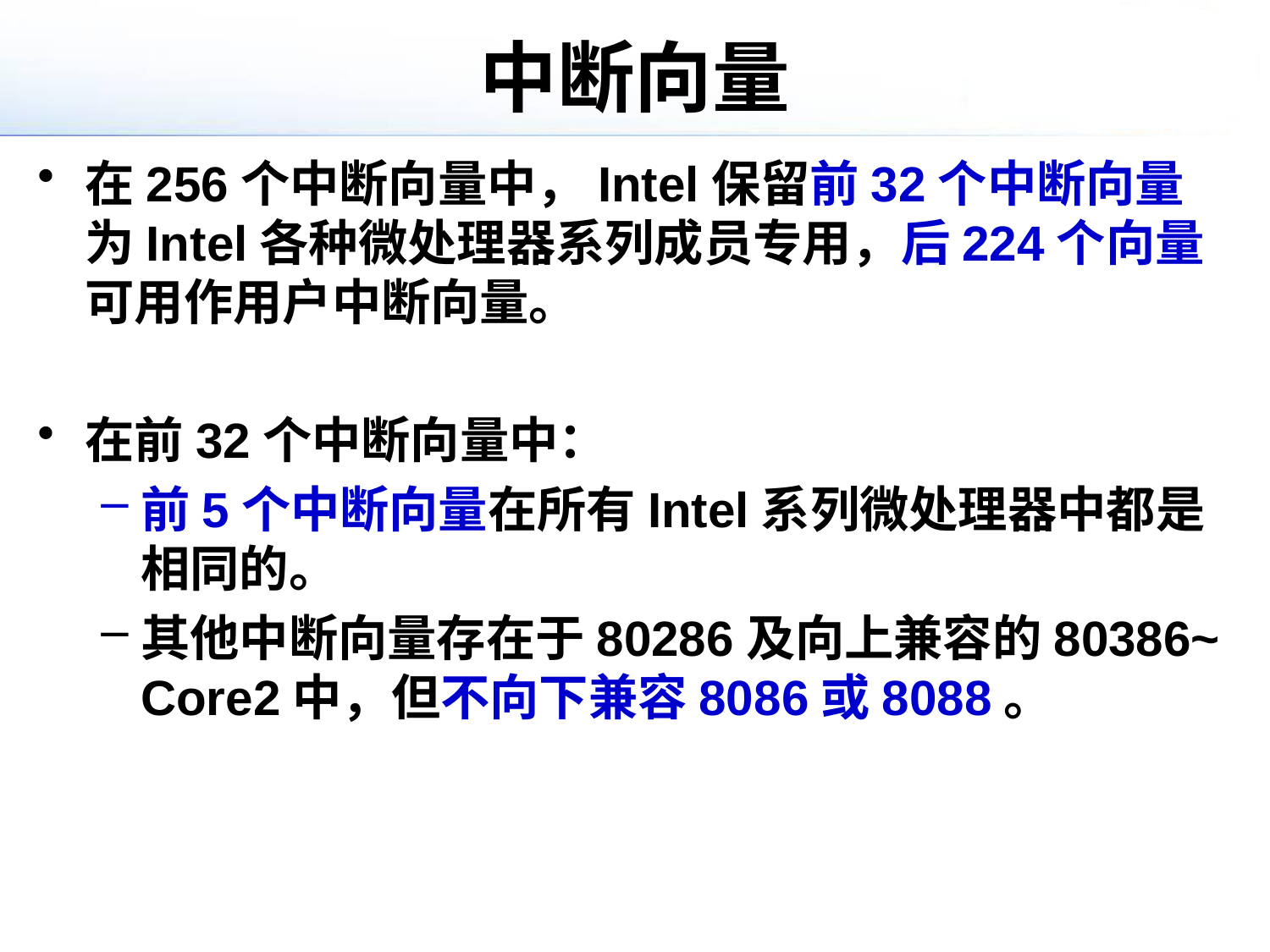

# 中断向量
在256个中断向量中，Intel保留前32个中断向量为Intel各种微处理器系列成员专用，后224个向量可用作用户中断向量。

在前32个中断向量中：
前5个中断向量在所有Intel系列微处理器中都是相同的。
其他中断向量存在于80286及向上兼容的80386~ Core2中，但不向下兼容8086或8088。